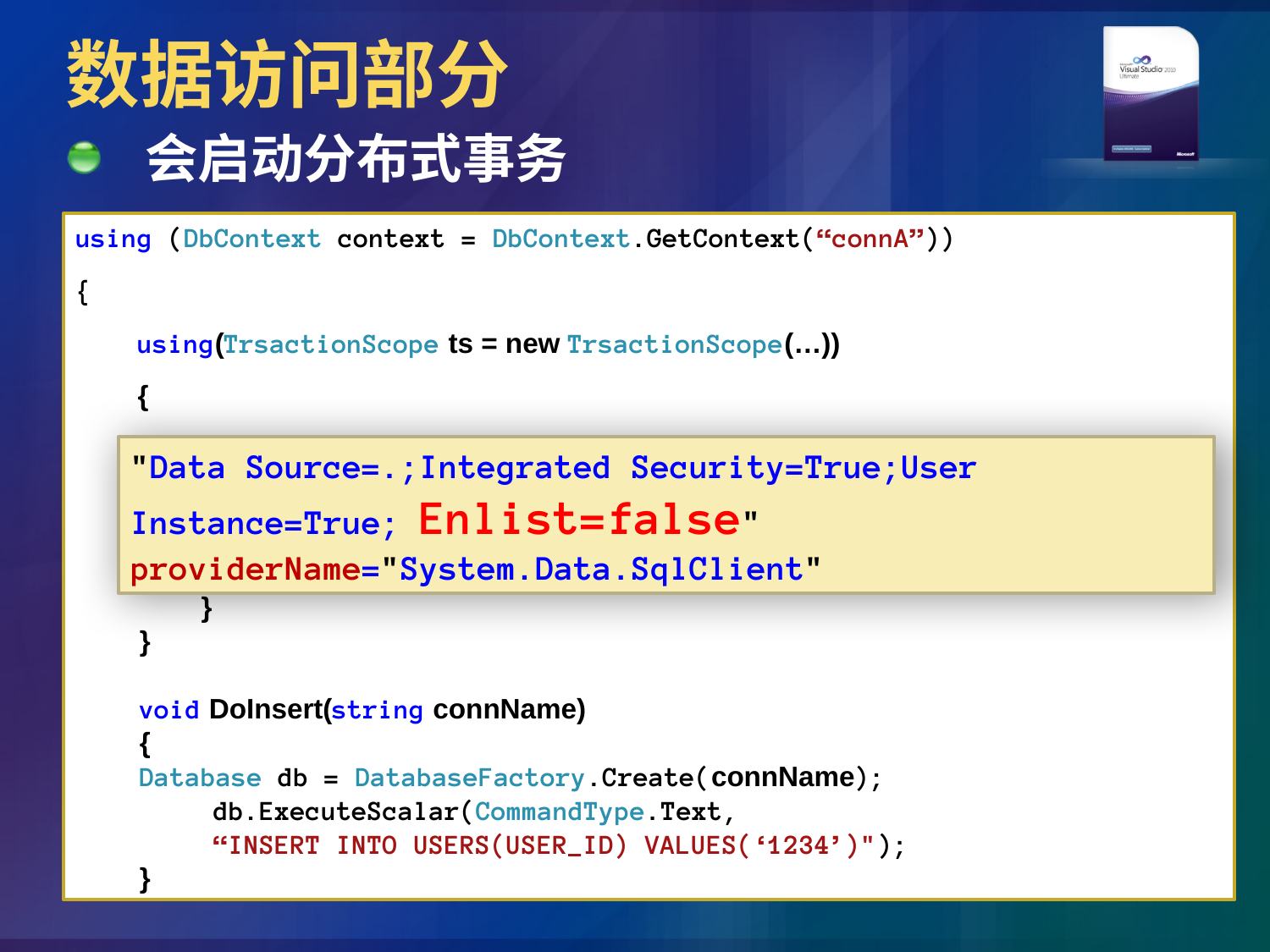

# 数据访问部分
会启动分布式事务
using (DbContext context = DbContext.GetContext(“connA”))
{
	using(TrsactionScope ts = new TrsactionScope(…))
 	{
	DoInsert(“connA”);
		DoInsert(“connB”);
		ts.Complete();
 	}
}

void DoInsert(string connName)
{
Database db = DatabaseFactory.Create(connName);
	db.ExecuteScalar(CommandType.Text,
	“INSERT INTO USERS(USER_ID) VALUES(‘1234’)");
}
"Data Source=.;Integrated Security=True;User Instance=True; Enlist=false" providerName="System.Data.SqlClient"